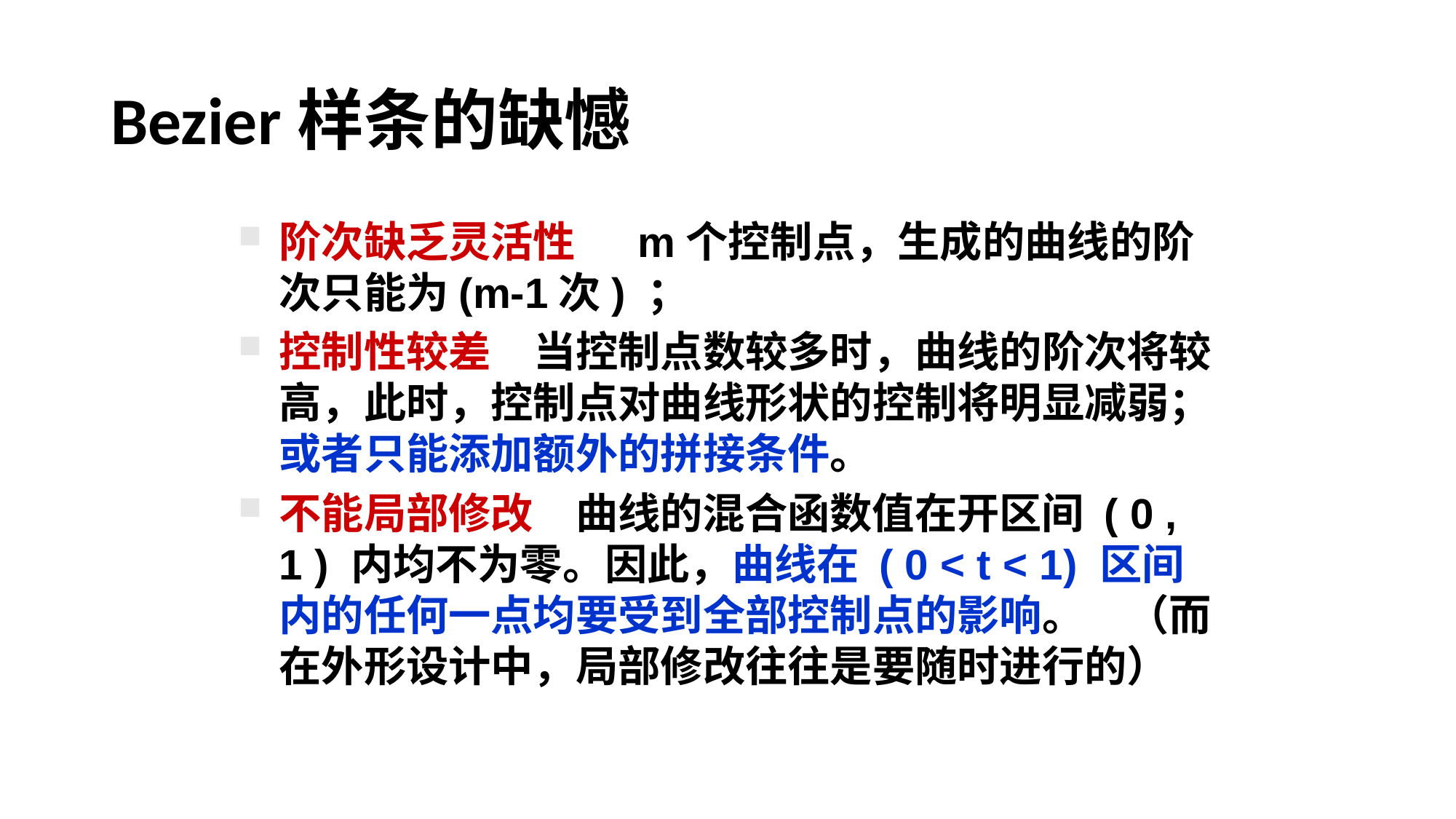

Bezier样条的缺憾
阶次缺乏灵活性　 m个控制点，生成的曲线的阶次只能为(m-1次) ；
控制性较差　当控制点数较多时，曲线的阶次将较高，此时，控制点对曲线形状的控制将明显减弱；或者只能添加额外的拼接条件。
不能局部修改　曲线的混合函数值在开区间 ( 0 , 1 ) 内均不为零。因此，曲线在 ( 0 < t < 1) 区间内的任何一点均要受到全部控制点的影响。　（而在外形设计中，局部修改往往是要随时进行的）